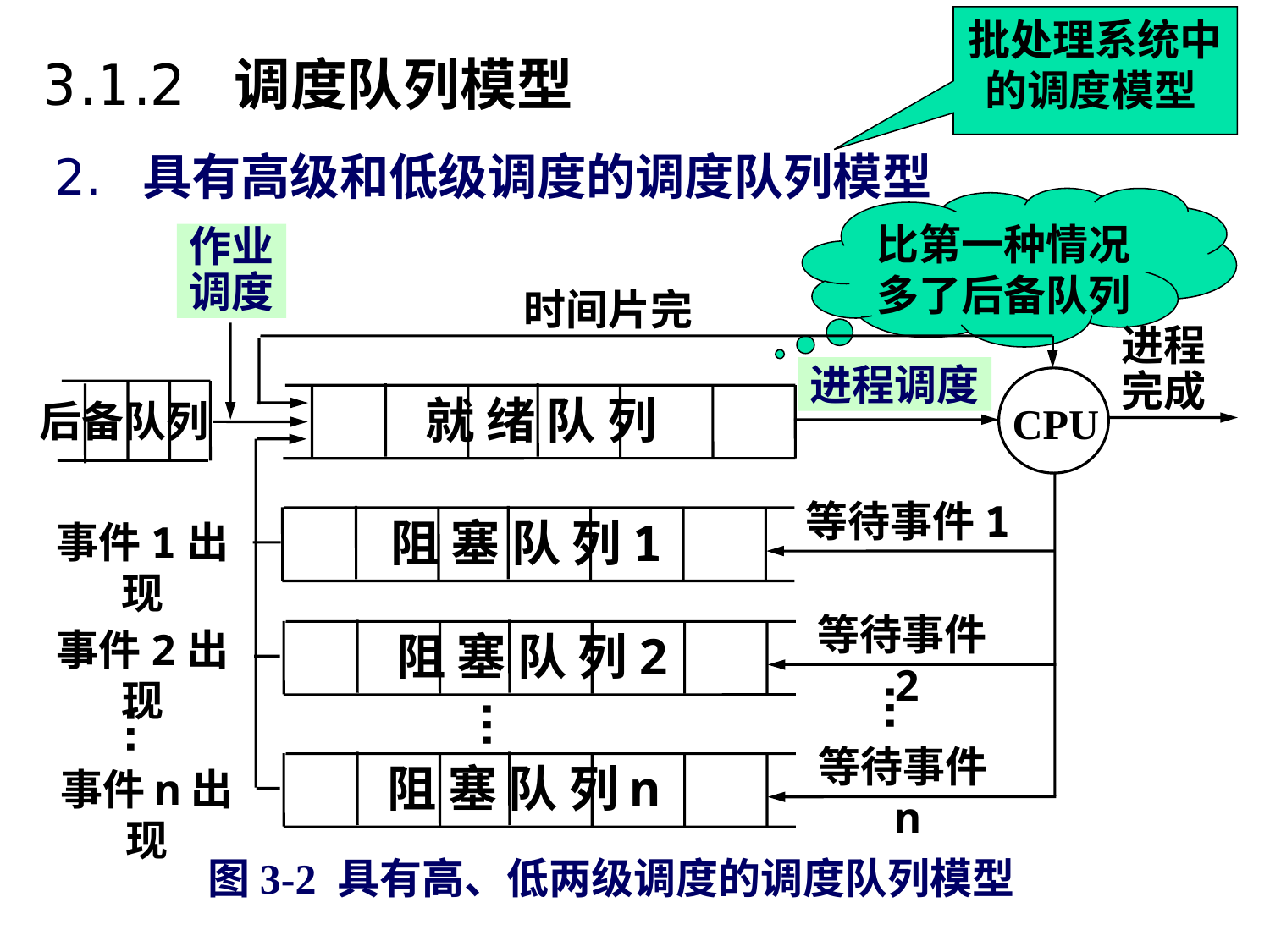

批处理系统中的调度模型
# 3.1.2  调度队列模型
2.  具有高级和低级调度的调度队列模型
比第一种情况多了后备队列
作业调度
时间片完
进程完成

进程调度

就 绪 队 列

后备队列
CPU

等待事件1
阻 塞 队 列1

事件1出现

等待事件2
阻 塞 队 列2

事件2出现

…
…
…

等待事件n
阻 塞 队 列n

事件n出现

图3-2 具有高、低两级调度的调度队列模型
11